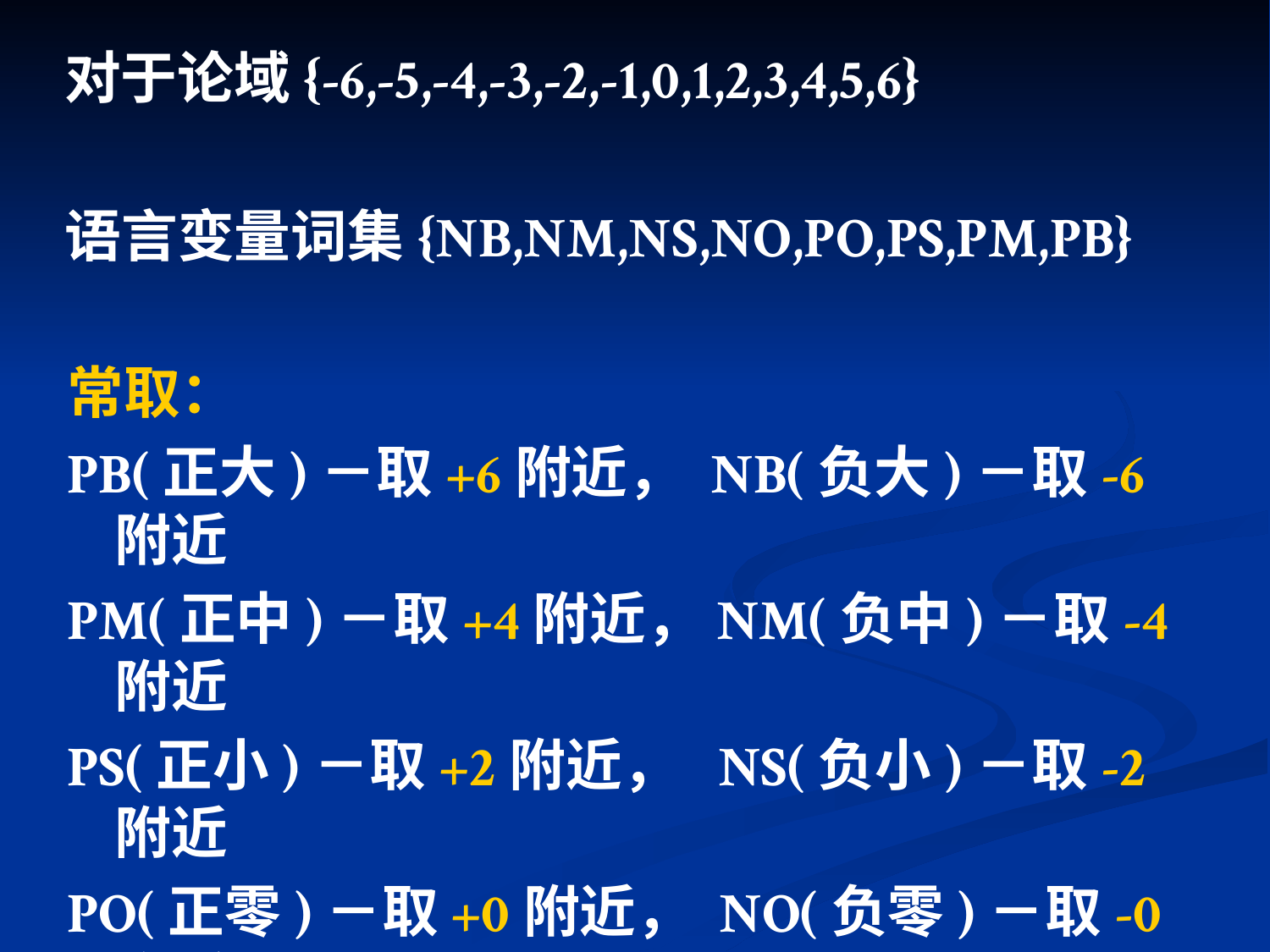

对于论域{-6,-5,-4,-3,-2,-1,0,1,2,3,4,5,6}

   语言变量词集{NB,NM,NS,NO,PO,PS,PM,PB}
常取：
PB(正大)－取+6附近， NB(负大)－取-6附近
PM(正中)－取+4附近，NM(负中)－取-4附近
PS(正小)－取+2附近，  NS(负小)－取-2附近
PO(正零)－取+0附近， NO(负零)－取-0附近